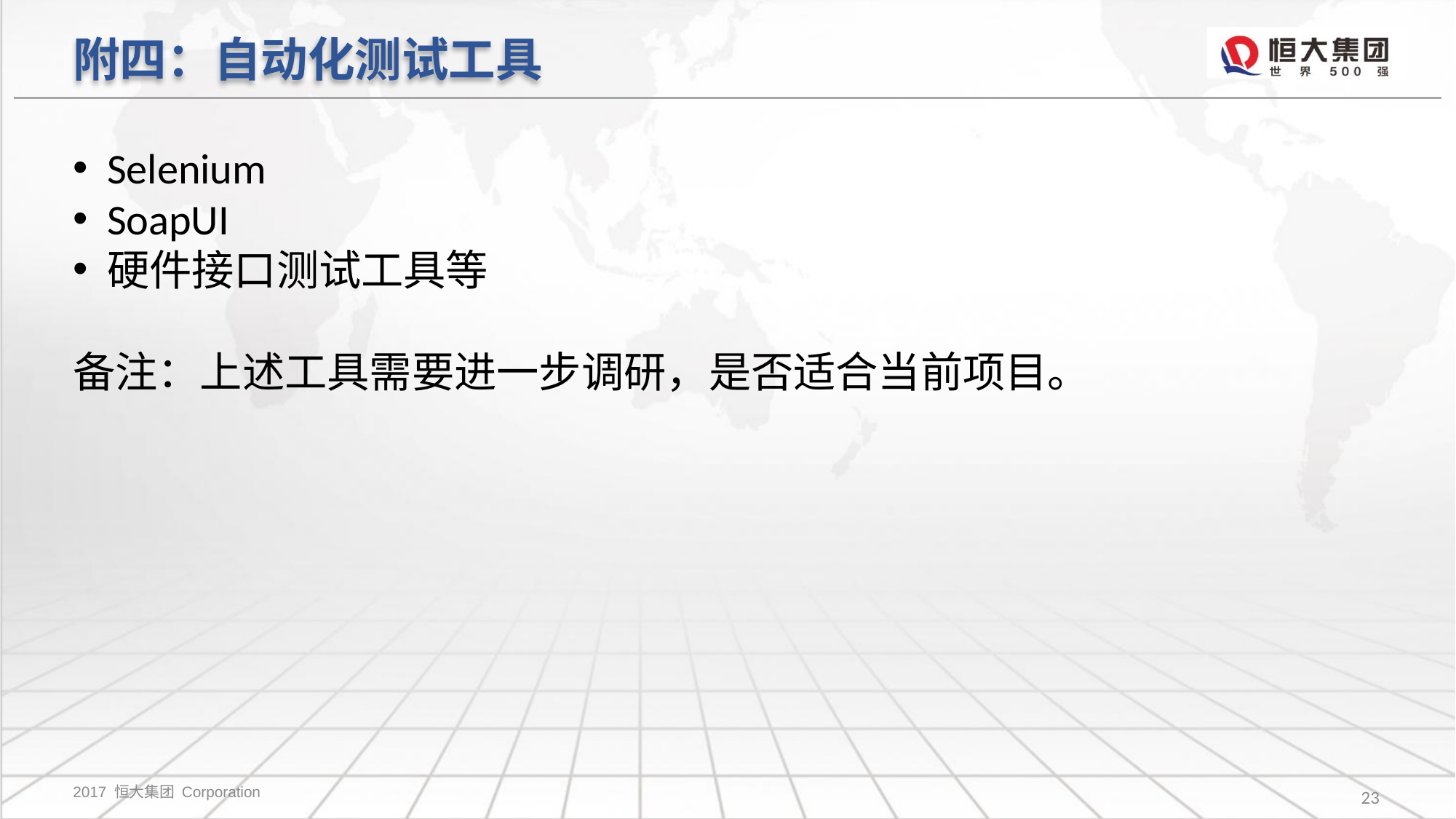

# 附四：自动化测试工具
Selenium
SoapUI
硬件接口测试工具等

备注：上述工具需要进一步调研，是否适合当前项目。
2017 恒大集团 Corporation
23